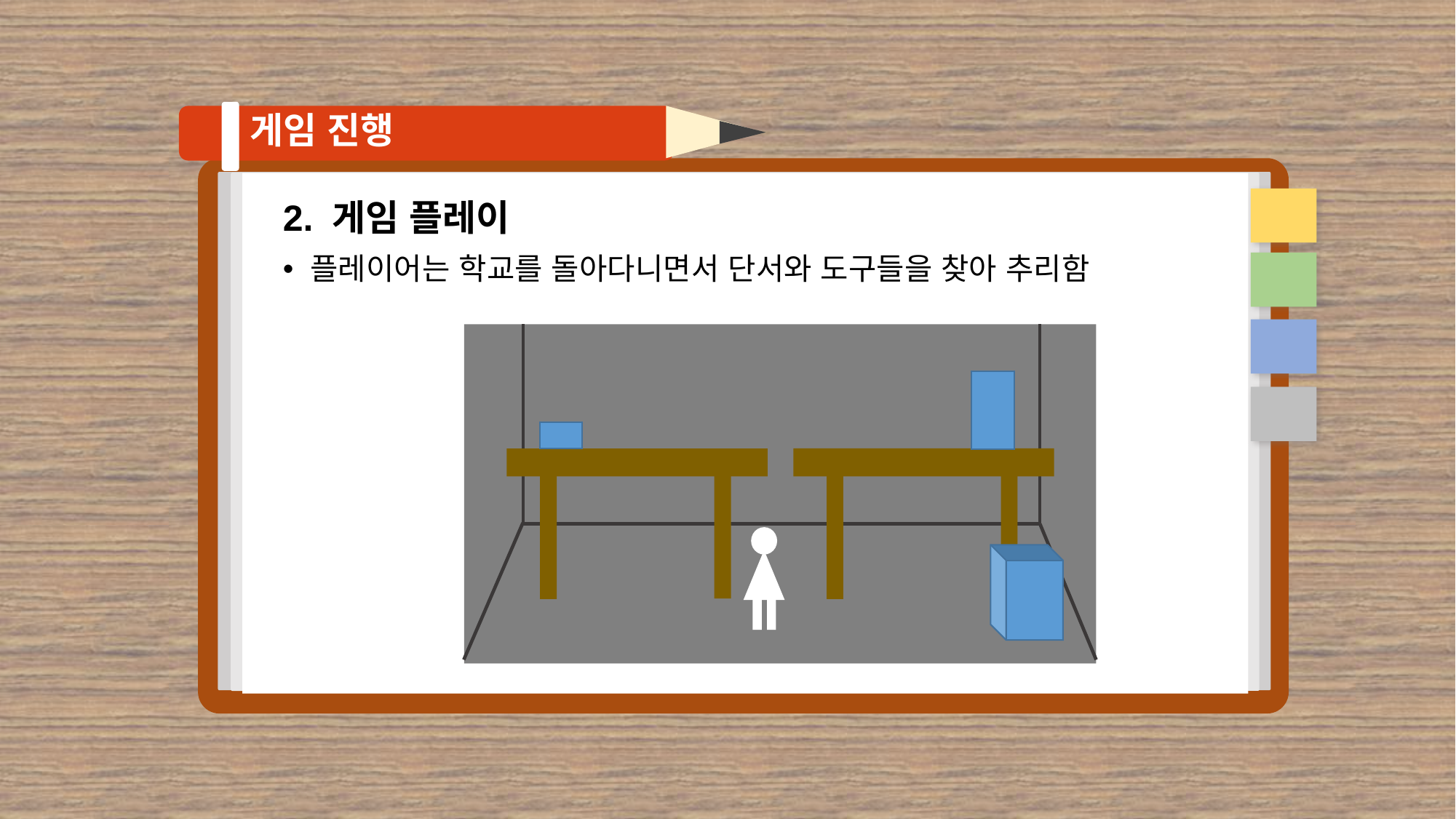

# 게임 진행

2. 게임 플레이
플레이어는 학교를 돌아다니면서 단서와 도구들을 찾아 추리함